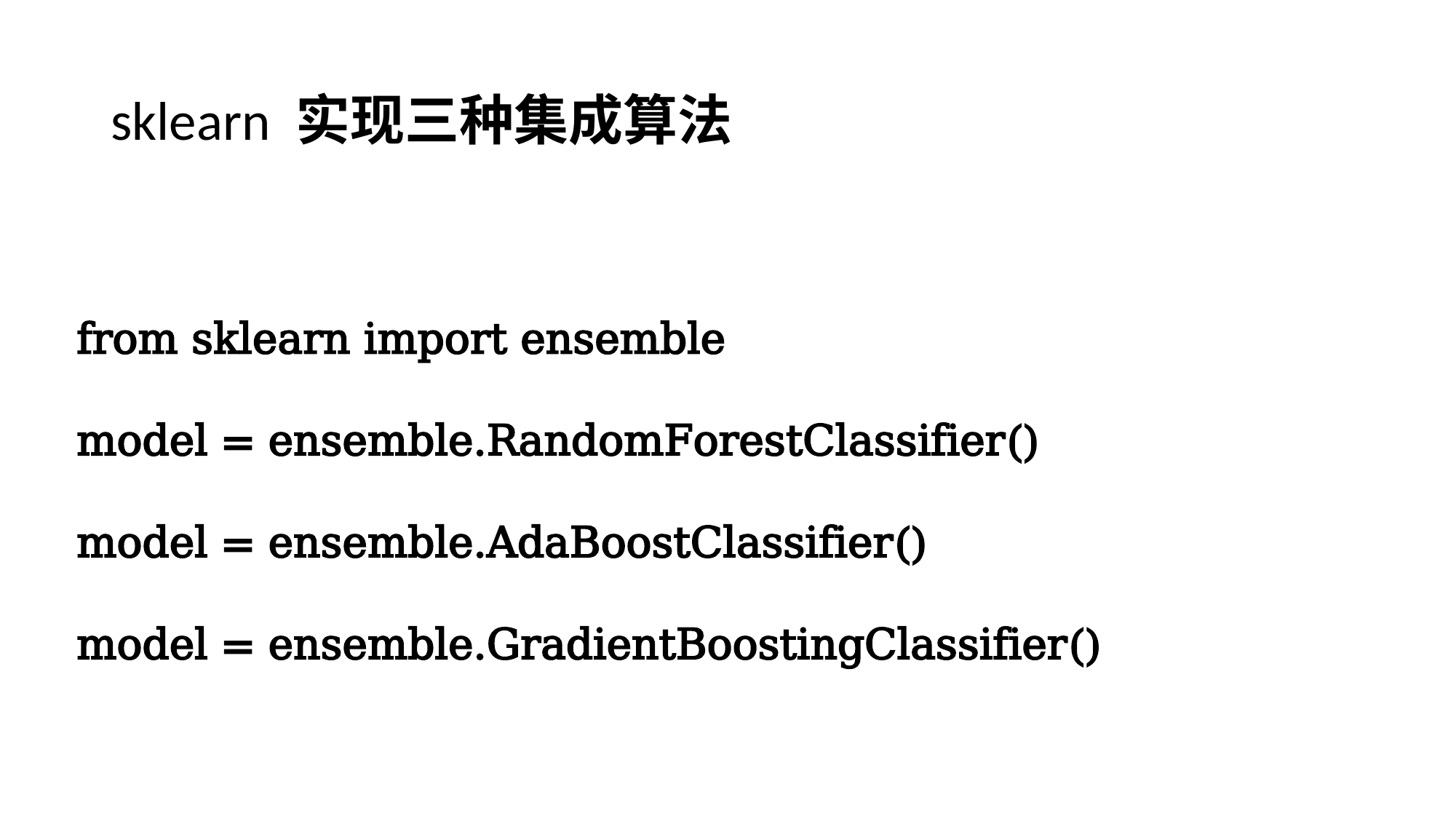

# sklearn 实现三种集成算法
from sklearn import ensemble
model = ensemble.RandomForestClassifier()
model = ensemble.AdaBoostClassifier()
model = ensemble.GradientBoostingClassifier()